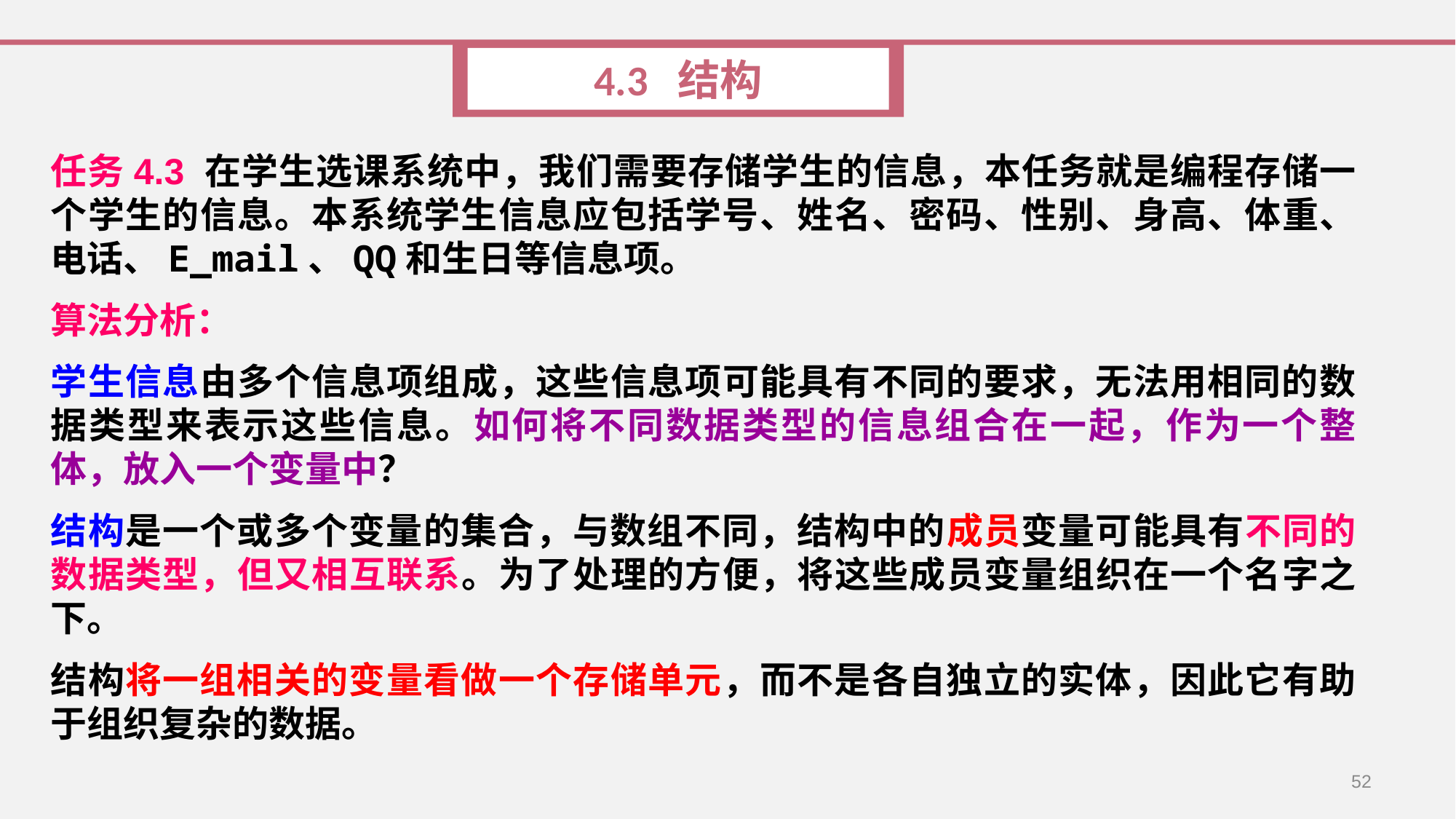

4.3  结构
任务4.3 在学生选课系统中，我们需要存储学生的信息，本任务就是编程存储一个学生的信息。本系统学生信息应包括学号、姓名、密码、性别、身高、体重、电话、E_mail、QQ和生日等信息项。
算法分析：
学生信息由多个信息项组成，这些信息项可能具有不同的要求，无法用相同的数据类型来表示这些信息。如何将不同数据类型的信息组合在一起，作为一个整体，放入一个变量中？
结构是一个或多个变量的集合，与数组不同，结构中的成员变量可能具有不同的数据类型，但又相互联系。为了处理的方便，将这些成员变量组织在一个名字之下。
结构将一组相关的变量看做一个存储单元，而不是各自独立的实体，因此它有助于组织复杂的数据。
52